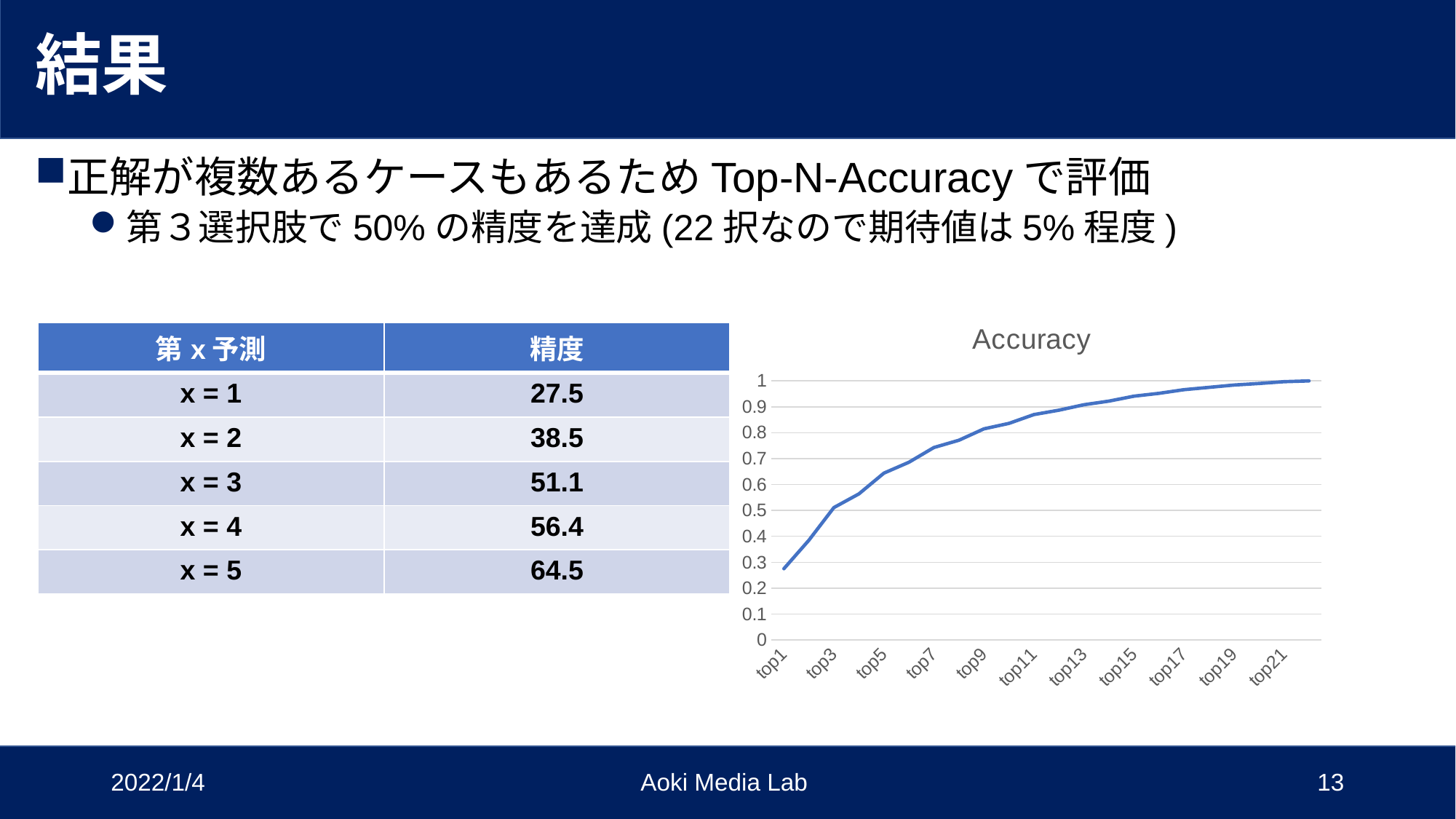

# 結果
正解が複数あるケースもあるためTop-N-Accuracyで評価
第３選択肢で50%の精度を達成(22択なので期待値は5%程度)

### Chart:

| Category | Accuracy |
|---|---|
| top1 | 0.275 |
| top2 | 0.385 |
| top3 | 0.511 |
| top4 | 0.564 |
| top5 | 0.644 |
| top6 | 0.686 |
| top7 | 0.743 |
| top8 | 0.771 |
| top9 | 0.815 |
| top10 | 0.836 |
| top11 | 0.87 |
| top12 | 0.887 |
| top13 | 0.908 |
| top14 | 0.922 |
| top15 | 0.941 |
| top16 | 0.952 |
| top17 | 0.966 |
| top18 | 0.975 |
| top19 | 0.984 |
| top20 | 0.99 |
| top21 | 0.997 |
| top22 | 1.0 |
| 第x予測 | 精度 |
| --- | --- |
| x = 1 | 27.5 |
| x = 2 | 38.5 |
| x = 3 | 51.1 |
| x = 4 | 56.4 |
| x = 5 | 64.5 |
2022/1/4
Aoki Media Lab
13